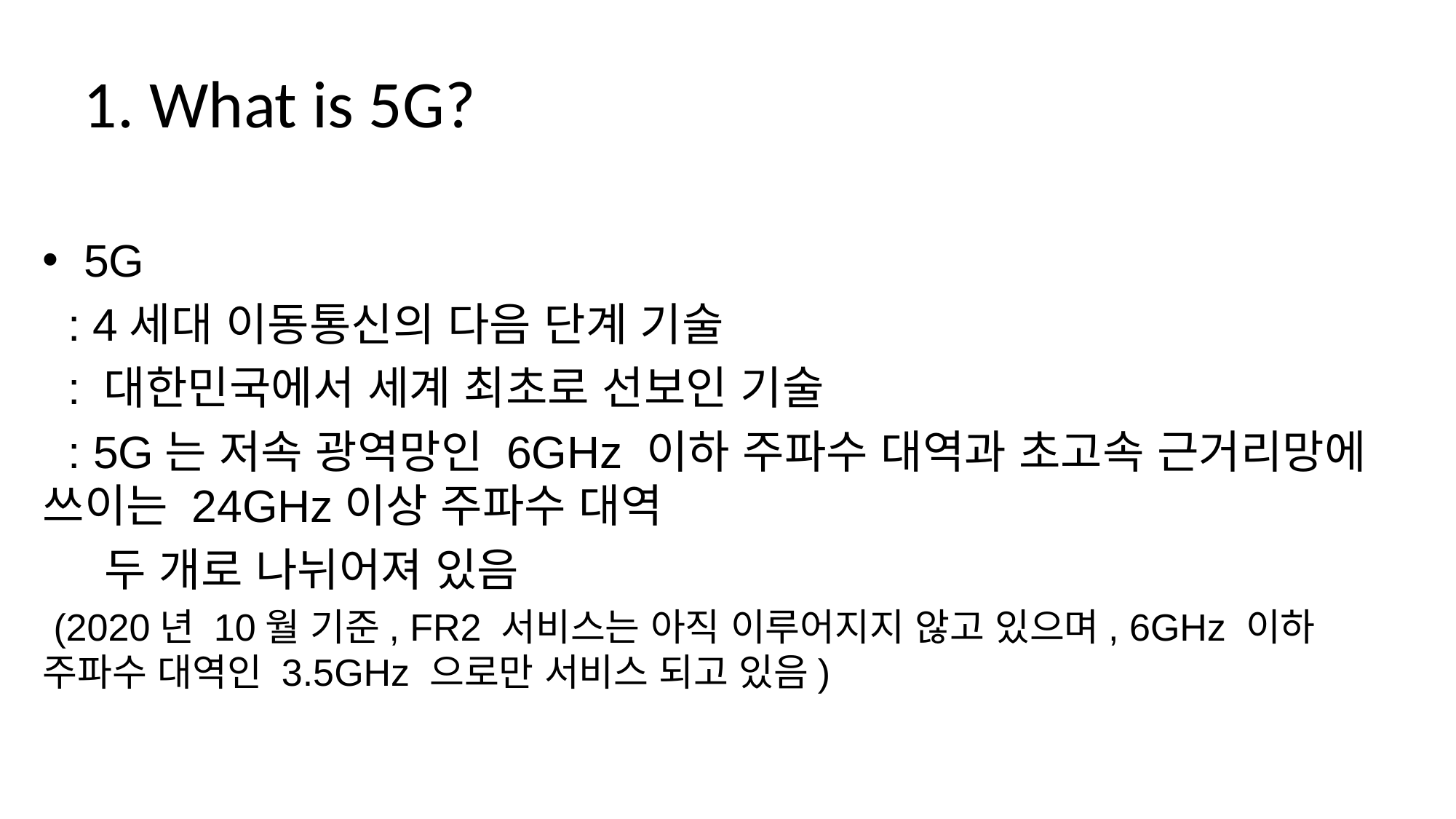

# 1. What is 5G?
5G
  : 4세대 이동통신의 다음 단계 기술
  : 대한민국에서 세계 최초로 선보인 기술
  : 5G는 저속 광역망인 6GHz 이하 주파수 대역과 초고속 근거리망에 쓰이는 24GHz이상 주파수 대역
    두 개로 나뉘어져 있음
 (2020년 10월 기준, FR2 서비스는 아직 이루어지지 않고 있으며, 6GHz 이하 주파수 대역인 3.5GHz 으로만 서비스 되고 있음)